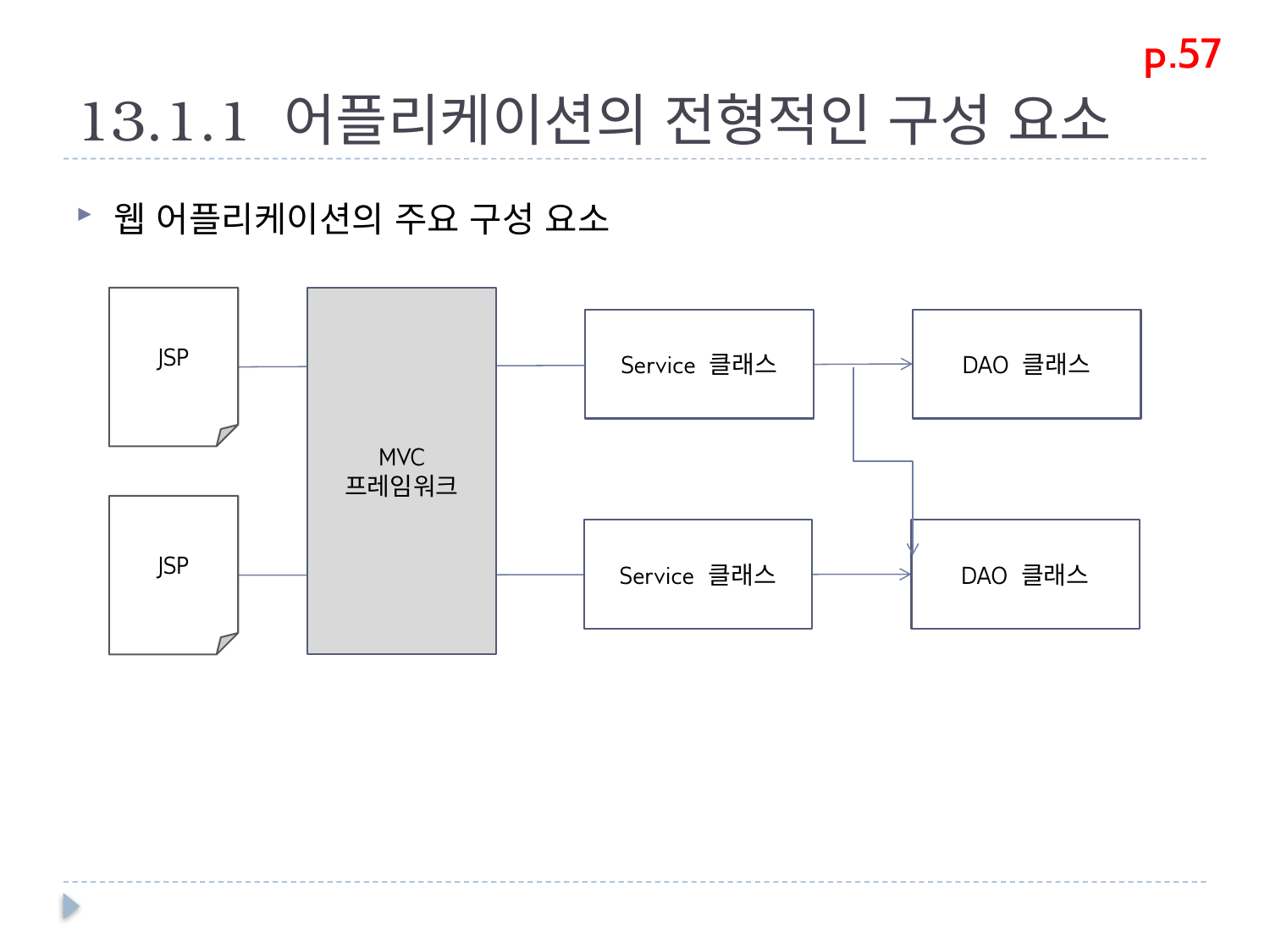

p.57
# 13.1.1 어플리케이션의 전형적인 구성 요소
웹 어플리케이션의 주요 구성 요소

JSP
MVC
프레임워크
Service 클래스
DAO 클래스
JSP
Service 클래스
DAO 클래스